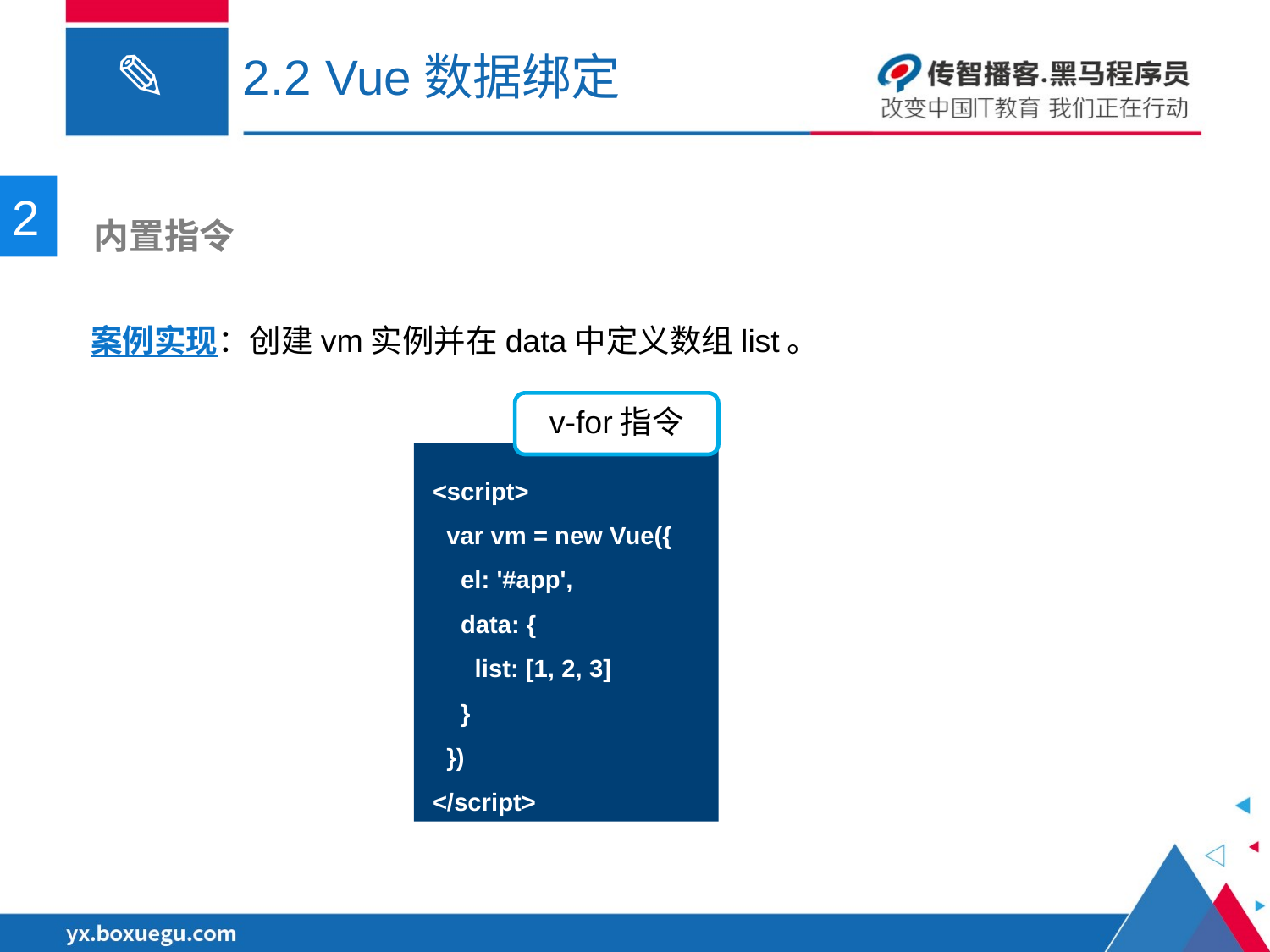

# 2.2 Vue数据绑定

2
  内置指令
案例实现：创建vm实例并在data中定义数组list。
v-for指令

<script>
  var vm = new Vue({
    el: '#app',
    data: {
      list: [1, 2, 3]
    }
  })
</script>